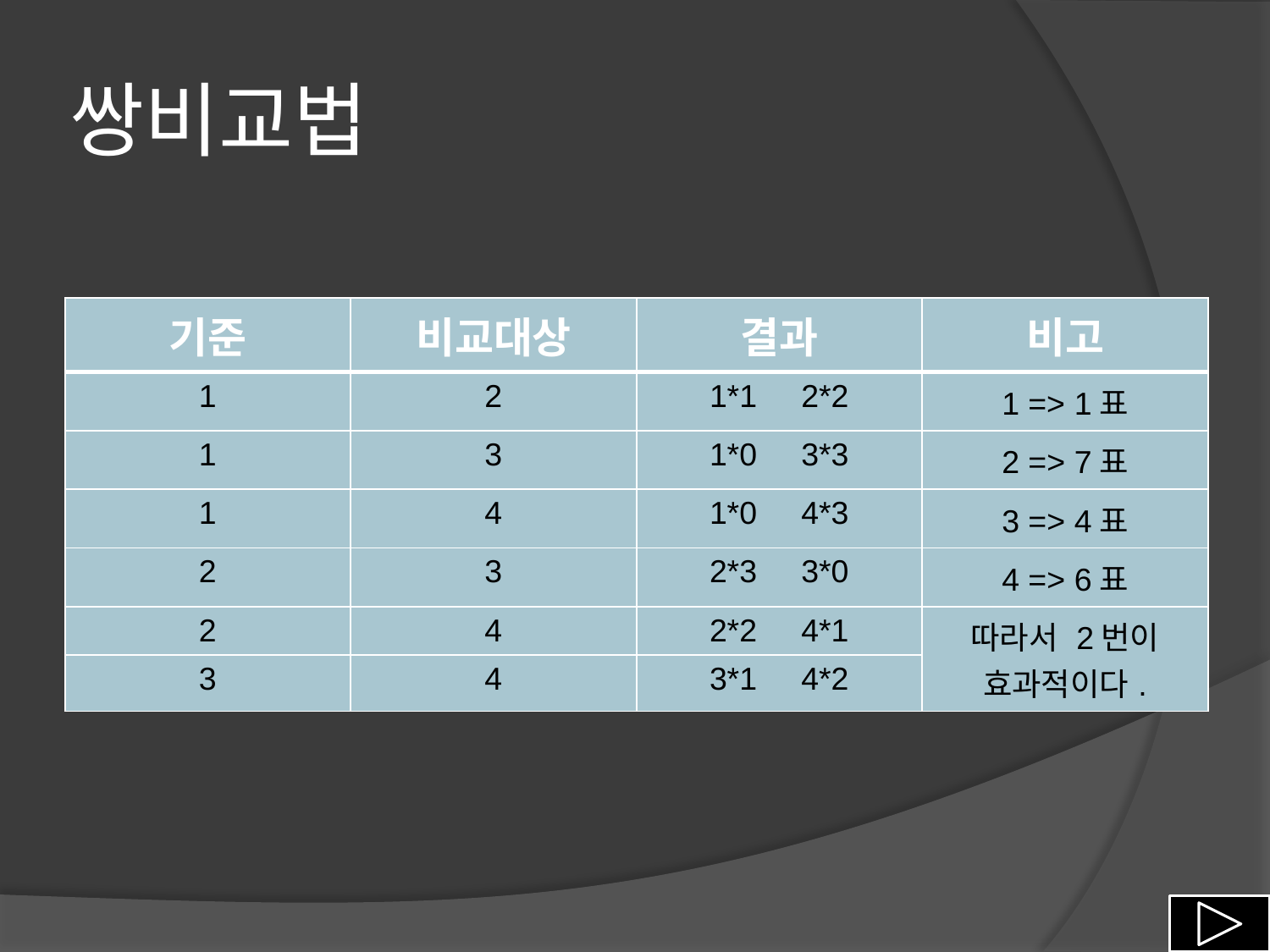

# 쌍비교법
| 기준 | 비교대상 | 결과 | 비고 |
| --- | --- | --- | --- |
| 1 | 2 | 1\*1 2\*2 | 1 => 1표 |
| 1 | 3 | 1\*0 3\*3 | 2 => 7표 |
| 1 | 4 | 1\*0 4\*3 | 3 => 4표 |
| 2 | 3 | 2\*3 3\*0 | 4 => 6표 |
| 2 | 4 | 2\*2 4\*1 | 따라서 2번이 효과적이다. |
| 3 | 4 | 3\*1 4\*2 |  |